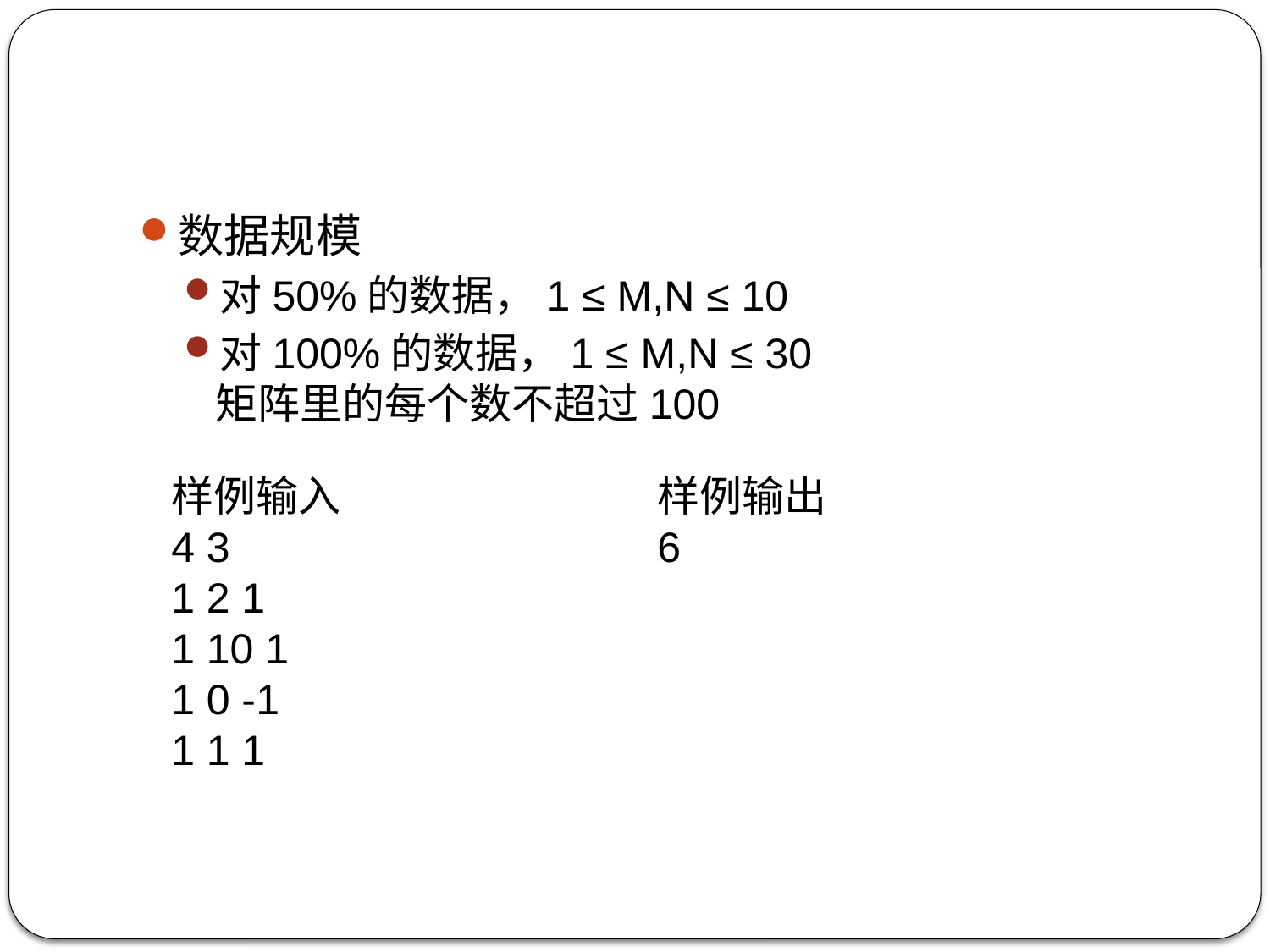

#
数据规模
对50%的数据，1 ≤ M,N ≤ 10
对100%的数据，1 ≤ M,N ≤ 30
矩阵里的每个数不超过100
样例输入
4 3
1 2 1
1 10 1
1 0 -1
1 1 1
样例输出
6